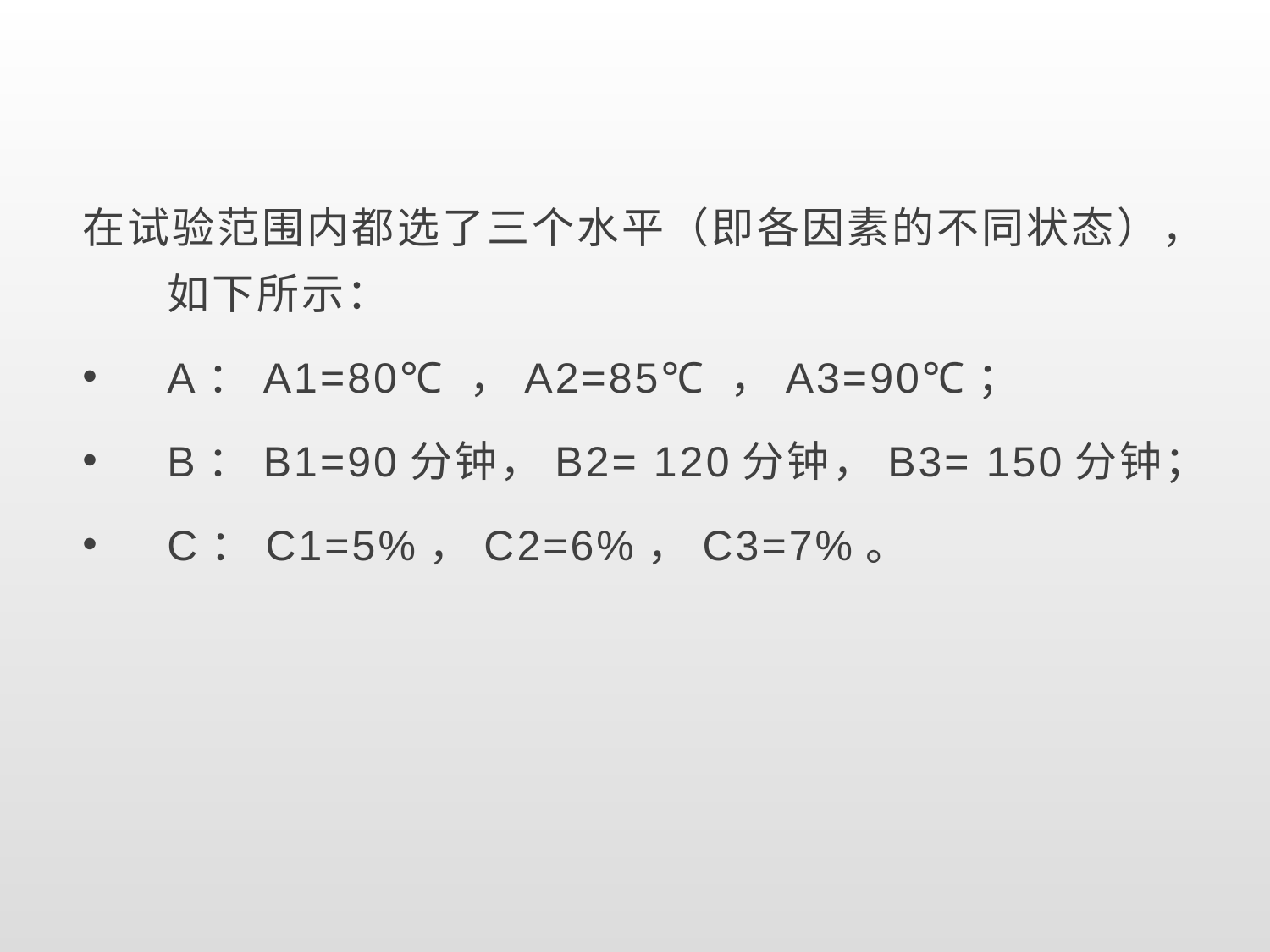

在试验范围内都选了三个水平（即各因素的不同状态），如下所示：
A：A1=80℃ ，A2=85℃ ，A3=90℃；
B：B1=90分钟，B2= 120分钟，B3= 150分钟；
C：C1=5%，C2=6%，C3=7%。